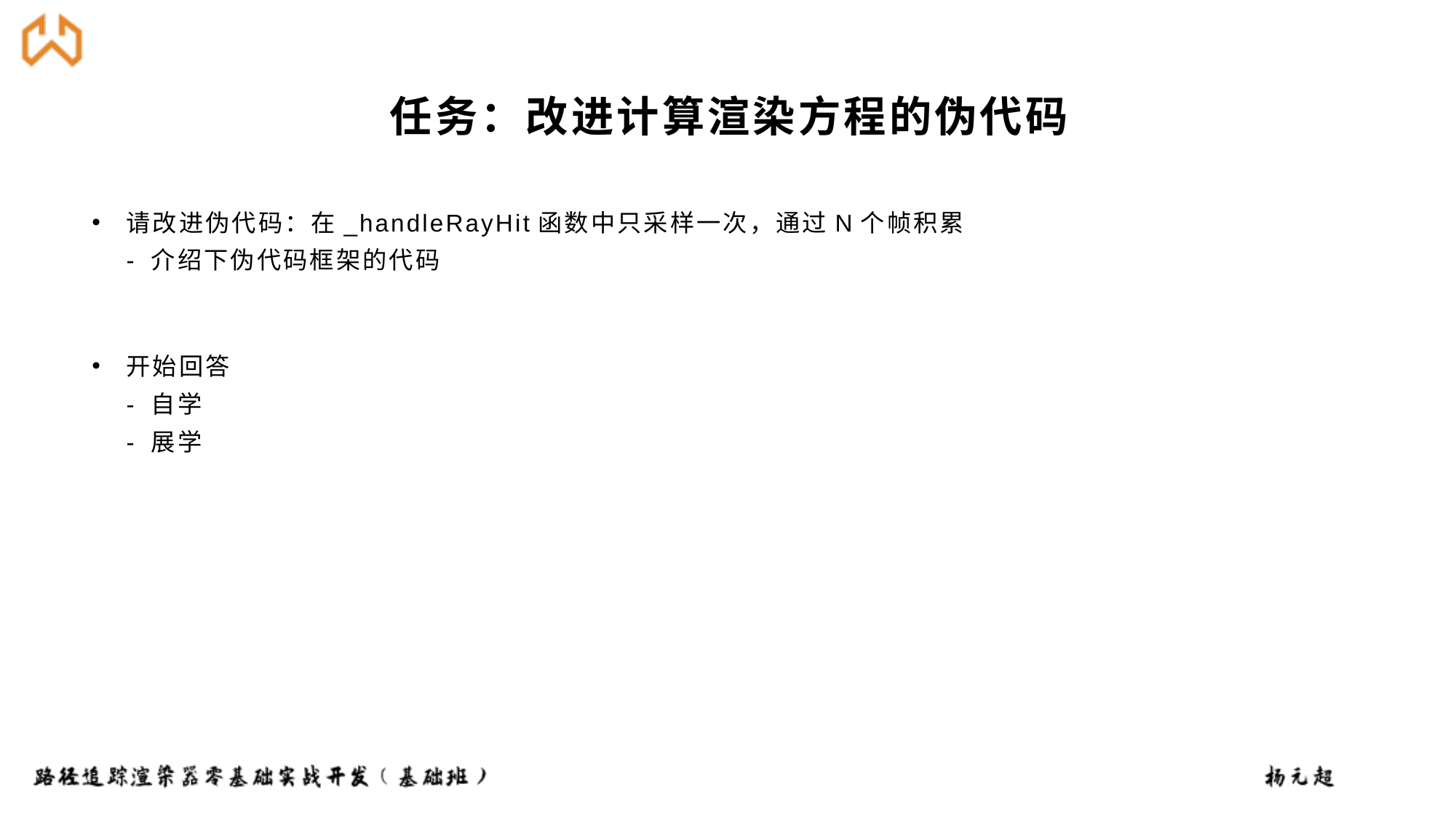

# 任务：改进计算渲染方程的伪代码
请改进伪代码：在_handleRayHit函数中只采样一次，通过N个帧积累
- 介绍下伪代码框架的代码

开始回答
- 自学
- 展学